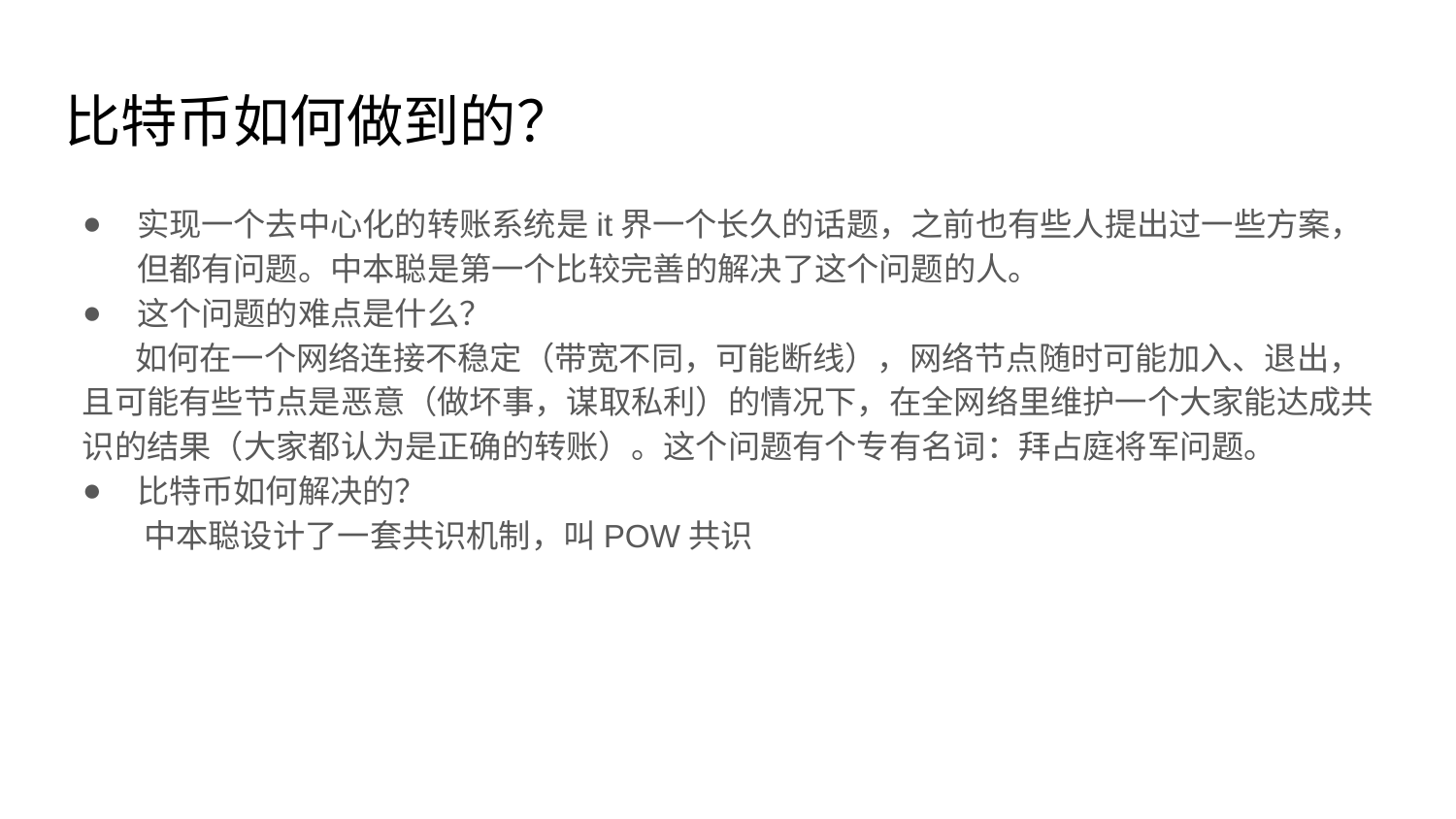

# 比特币如何做到的？
实现一个去中心化的转账系统是it界一个长久的话题，之前也有些人提出过一些方案，但都有问题。中本聪是第一个比较完善的解决了这个问题的人。
这个问题的难点是什么？
     如何在一个网络连接不稳定（带宽不同，可能断线），网络节点随时可能加入、退出，且可能有些节点是恶意（做坏事，谋取私利）的情况下，在全网络里维护一个大家能达成共识的结果（大家都认为是正确的转账）。这个问题有个专有名词：拜占庭将军问题。
比特币如何解决的？
      中本聪设计了一套共识机制，叫POW共识